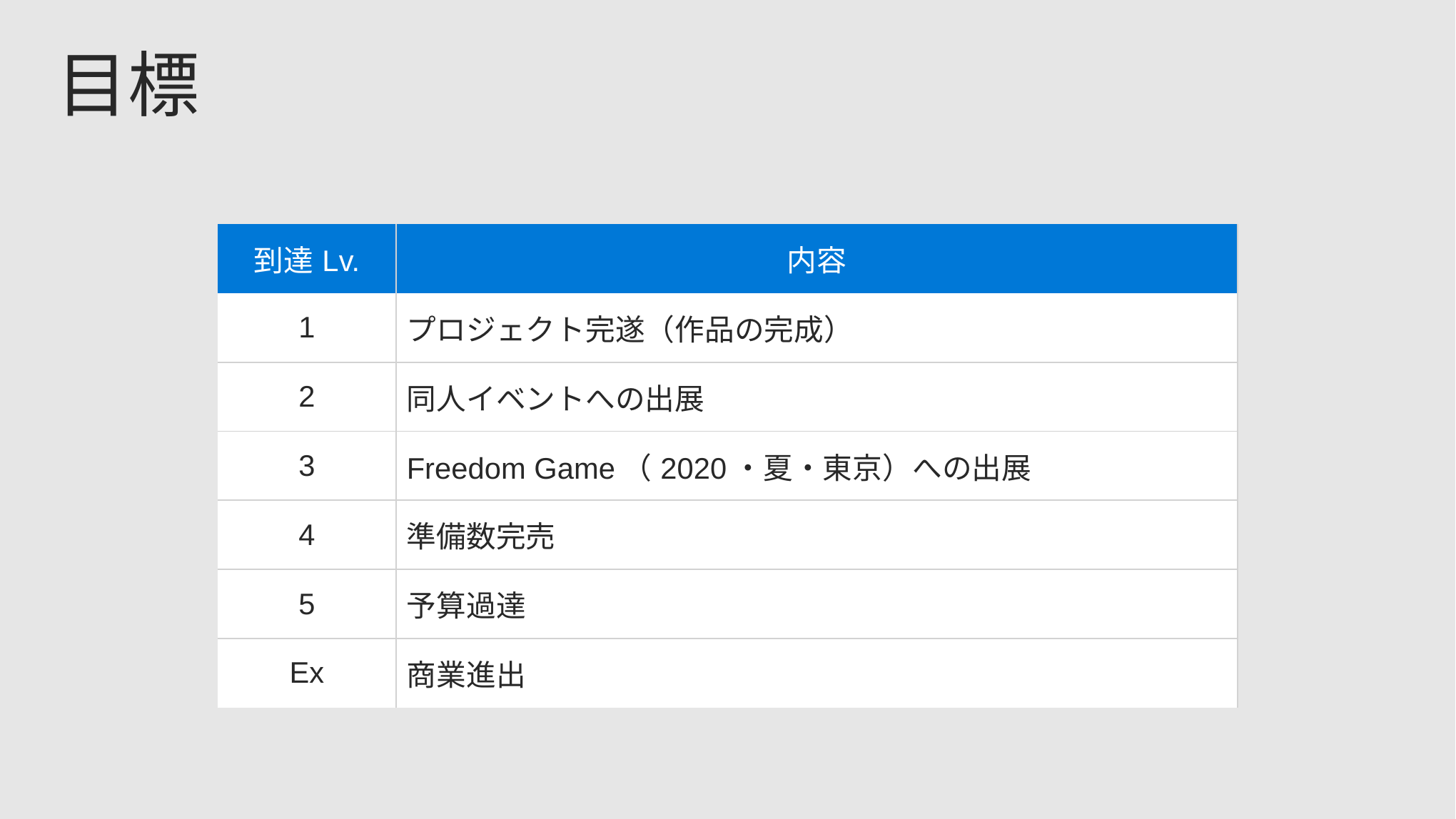

# 目標
| 到達Lv. | 内容 |
| --- | --- |
| 1 | プロジェクト完遂（作品の完成） |
| 2 | 同人イベントへの出展 |
| 3 | Freedom Game（2020・夏・東京）への出展 |
| 4 | 準備数完売 |
| 5 | 予算過達 |
| Ex | 商業進出 |